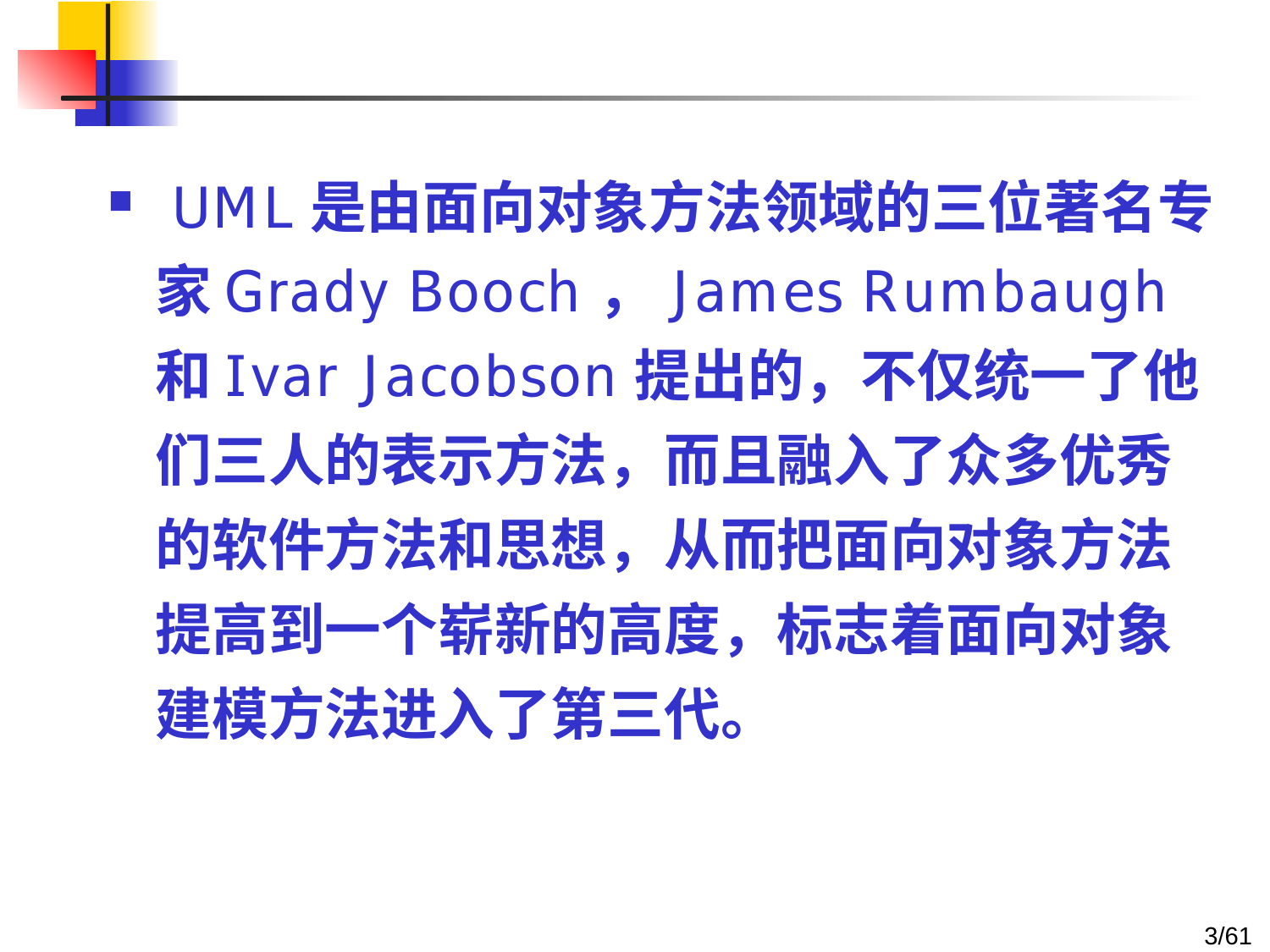

UML是由面向对象方法领域的三位著名专家Grady Booch，James Rumbaugh和Ivar Jacobson提出的，不仅统一了他们三人的表示方法，而且融入了众多优秀的软件方法和思想，从而把面向对象方法提高到一个崭新的高度，标志着面向对象建模方法进入了第三代。

3/61